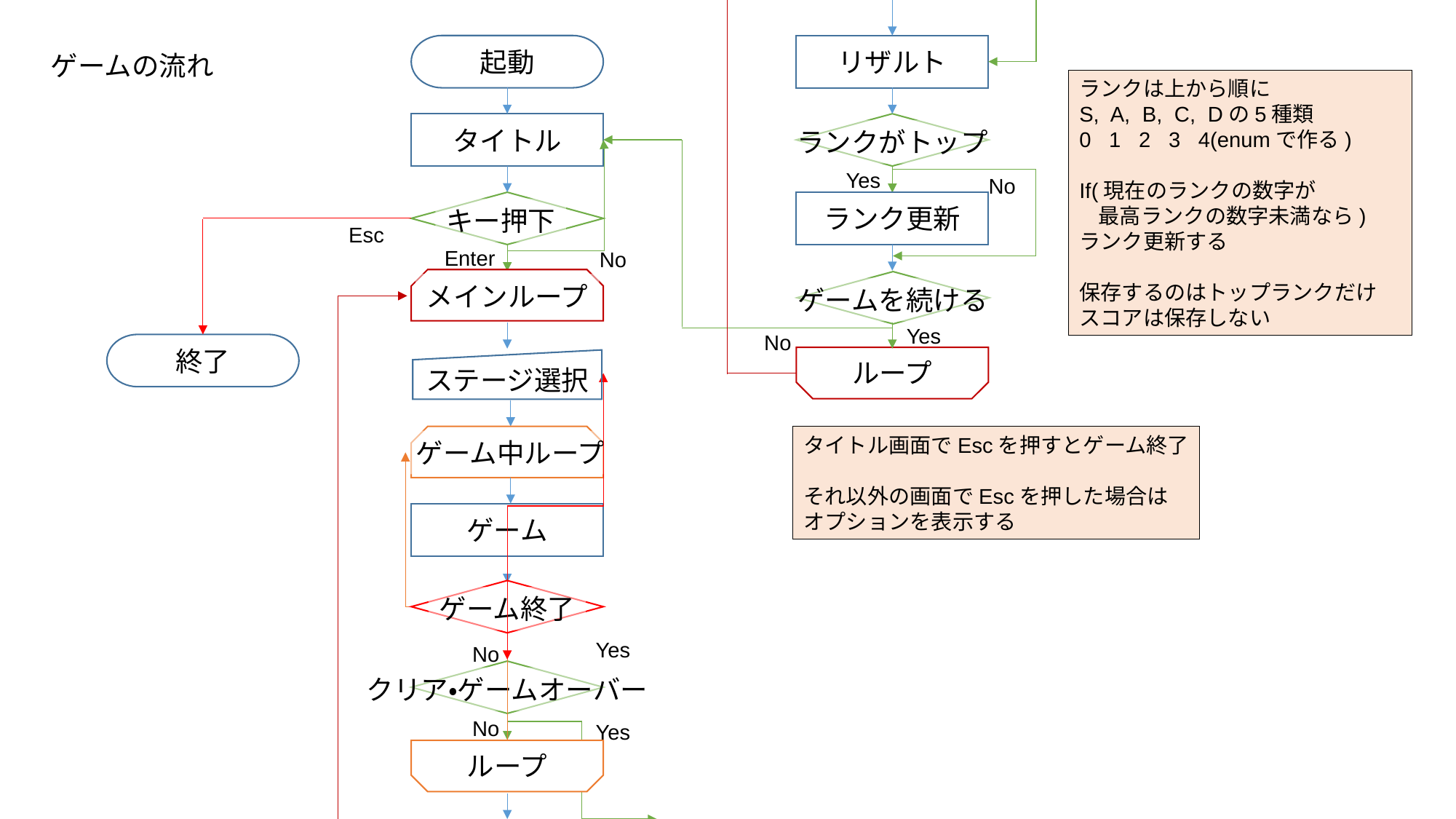

起動
リザルト
ゲームの流れ
ランクは上から順に
S,  A,  B,  C,  Dの5種類
0   1   2   3   4(enumで作る)

If(現在のランクの数字が
   最高ランクの数字未満なら)
ランク更新する

保存するのはトップランクだけ
スコアは保存しない
タイトル

ランクがトップ
Yes
No
ランク更新

キー押下
Esc
Enter
No

メインループ
ゲームを続ける
Yes
No
終了

ステージ選択
ループ
タイトル画面でEscを押すとゲーム終了

それ以外の画面でEscを押した場合は
オプションを表示する

ゲーム中ループ
ゲーム

ゲーム終了
Yes
No

クリア・ゲームオーバー
No
Yes

ループ